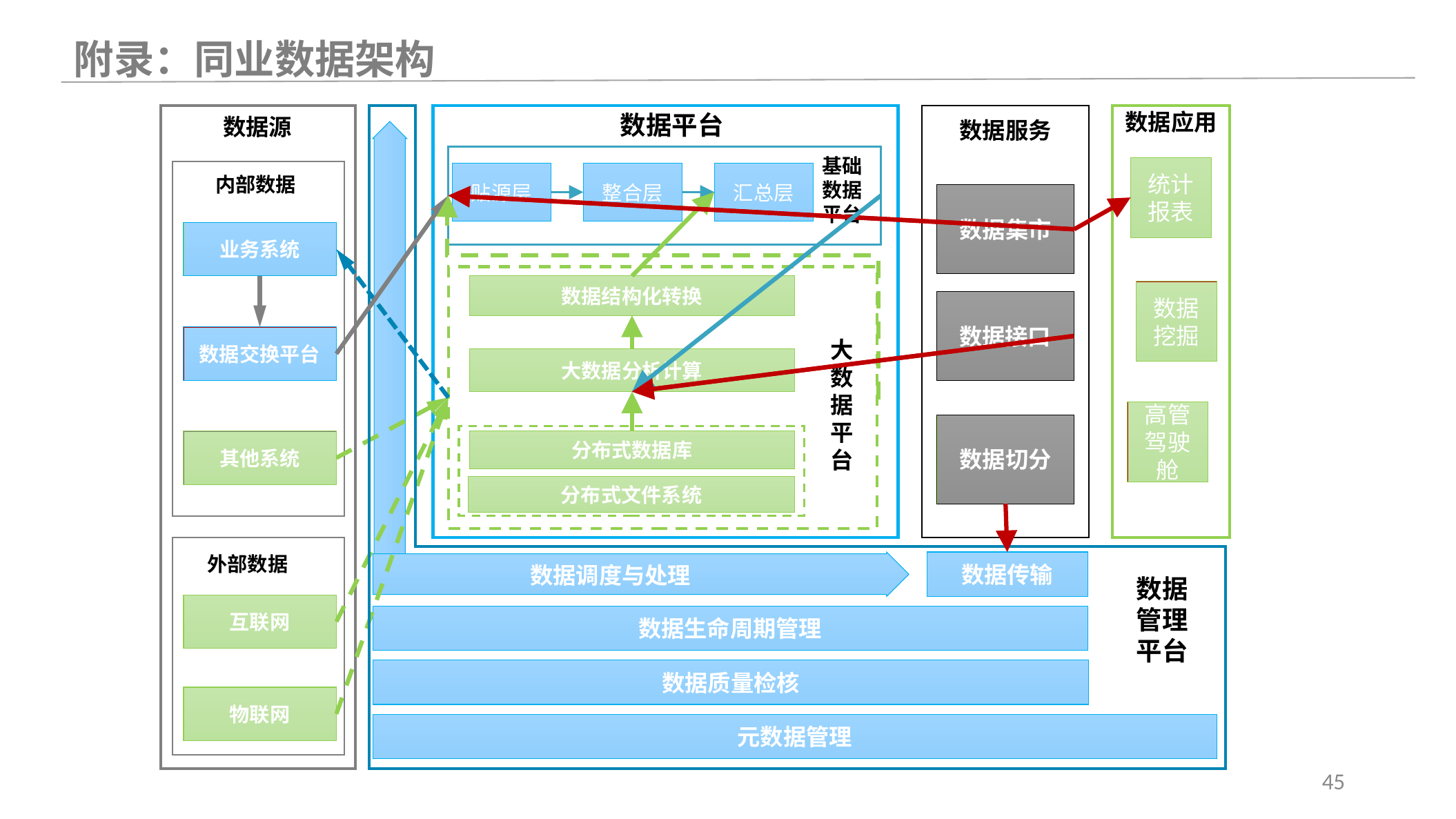

附录：同业数据架构
数据应用
数据平台

数据源
数据服务

基础数据平台
统计报表

贴源层
整合层
汇总层
内部数据
数据集市
业务系统

数据结构化转换
数据挖掘
数据接口
数据交换平台
大数据平台

大数据分析计算
高管驾驶舱
数据切分

分布式数据库
其他系统
分布式文件系统

外部数据

数据传输
数据调度与处理
数据
管理
平台
互联网
数据生命周期管理
数据质量检核
物联网
元数据管理
45